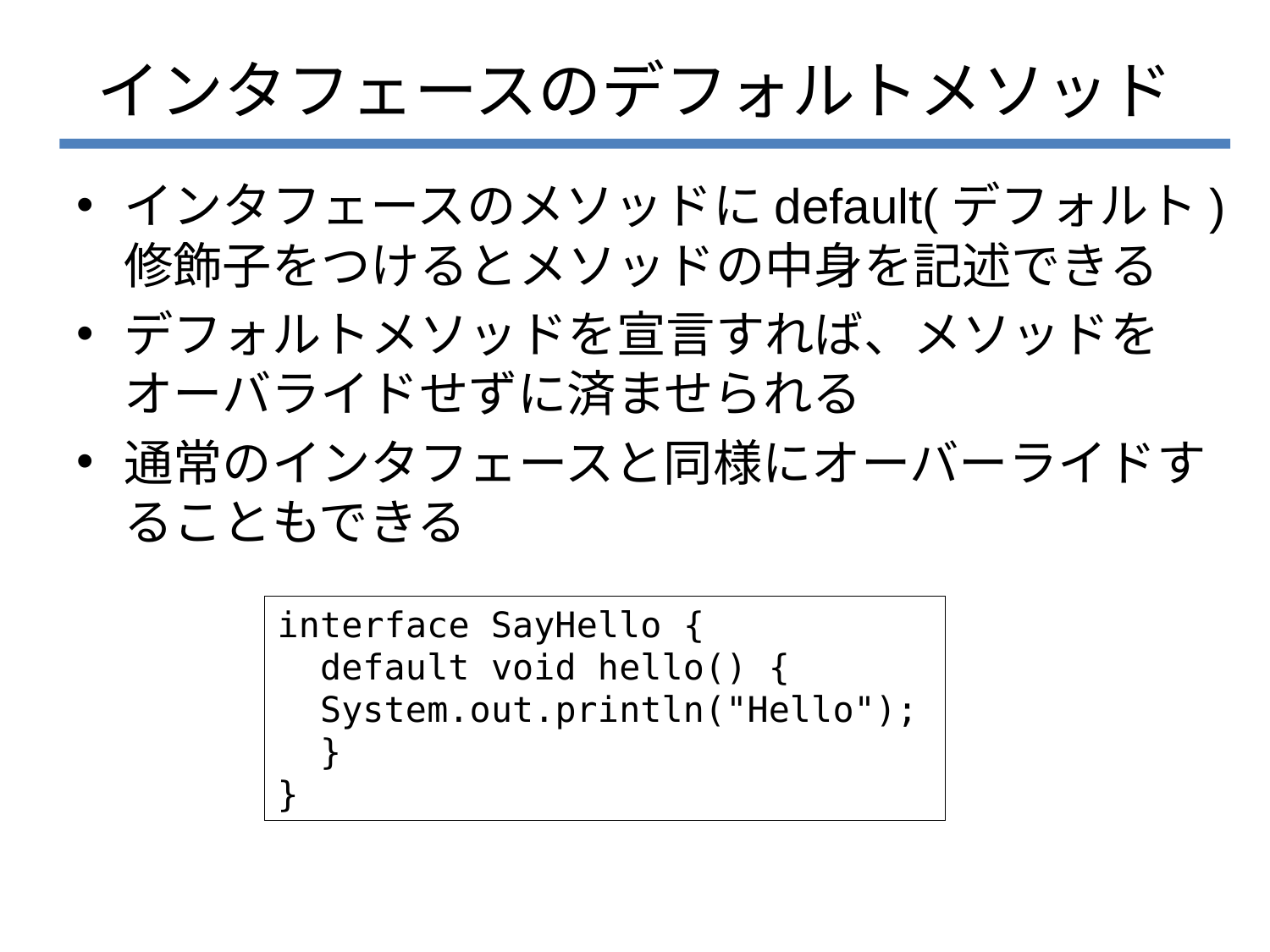

# インタフェースのデフォルトメソッド
インタフェースのメソッドにdefault(デフォルト)修飾子をつけるとメソッドの中身を記述できる
デフォルトメソッドを宣言すれば、メソッドをオーバライドせずに済ませられる
通常のインタフェースと同様にオーバーライドすることもできる
interface SayHello {
  default void hello() {
  System.out.println("Hello");
  }
}